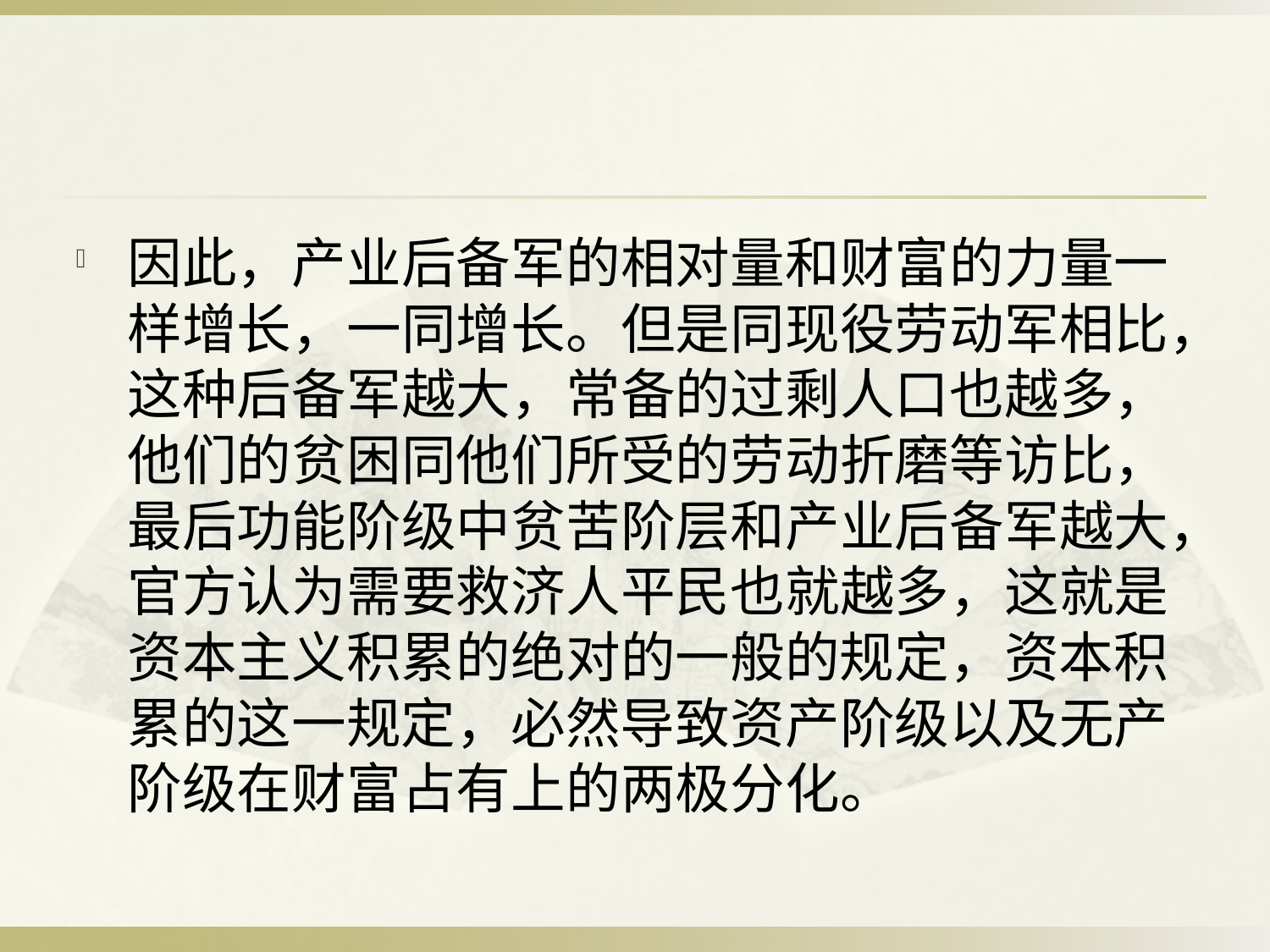

#
因此，产业后备军的相对量和财富的力量一样增长，一同增长。但是同现役劳动军相比，这种后备军越大，常备的过剩人口也越多，他们的贫困同他们所受的劳动折磨等访比，最后功能阶级中贫苦阶层和产业后备军越大，官方认为需要救济人平民也就越多，这就是资本主义积累的绝对的一般的规定，资本积累的这一规定，必然导致资产阶级以及无产阶级在财富占有上的两极分化。